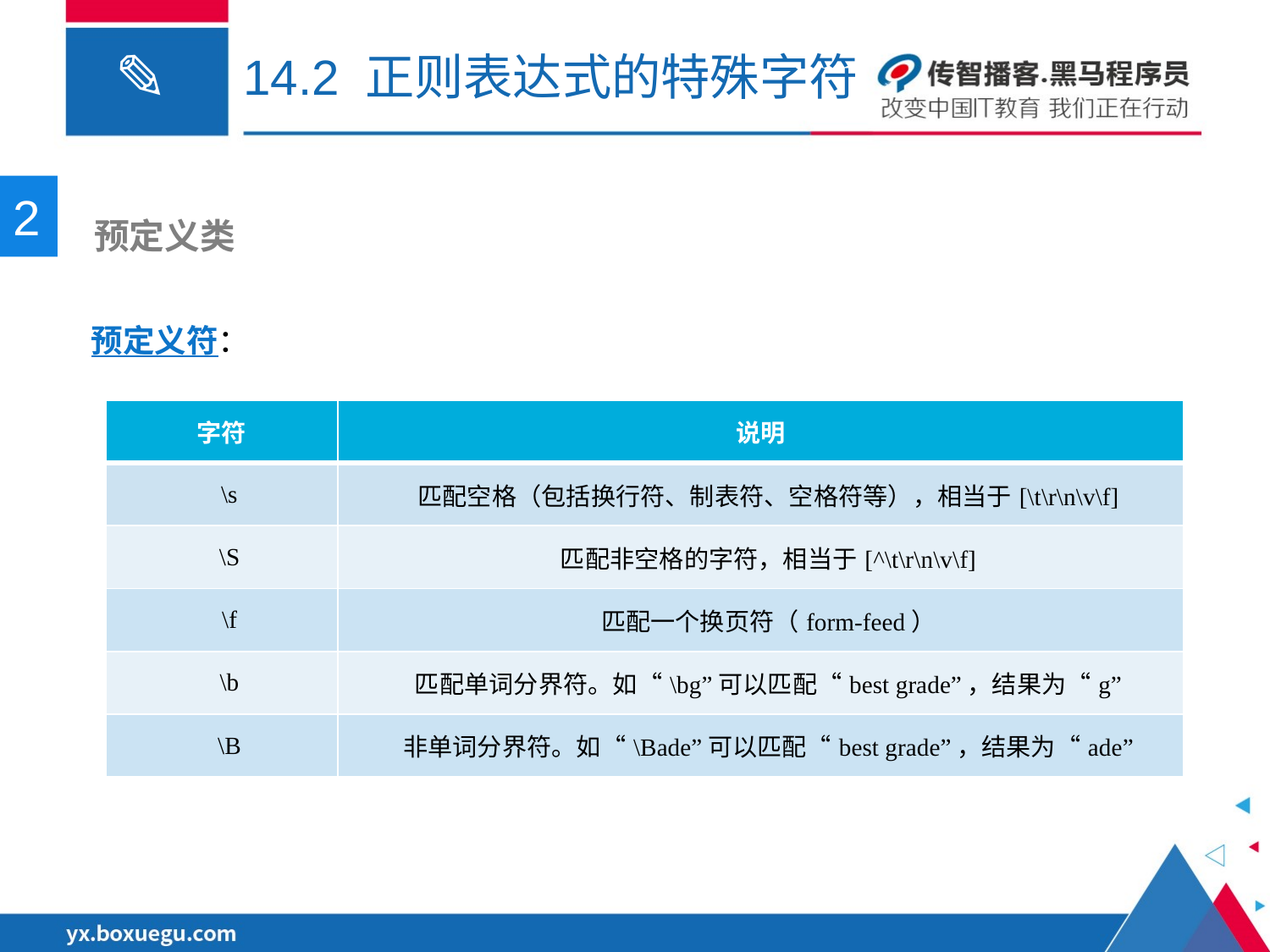

# 14.2 正则表达式的特殊字符

2
  预定义类
预定义符：
| 字符 | 说明 |
| --- | --- |
| \s | 匹配空格（包括换行符、制表符、空格符等），相当于[\t\r\n\v\f] |
| \S | 匹配非空格的字符，相当于[^\t\r\n\v\f] |
| \f | 匹配一个换页符（form-feed） |
| \b | 匹配单词分界符。如“\bg”可以匹配“best grade”，结果为“g” |
| \B | 非单词分界符。如“\Bade”可以匹配“best grade”，结果为“ade” |